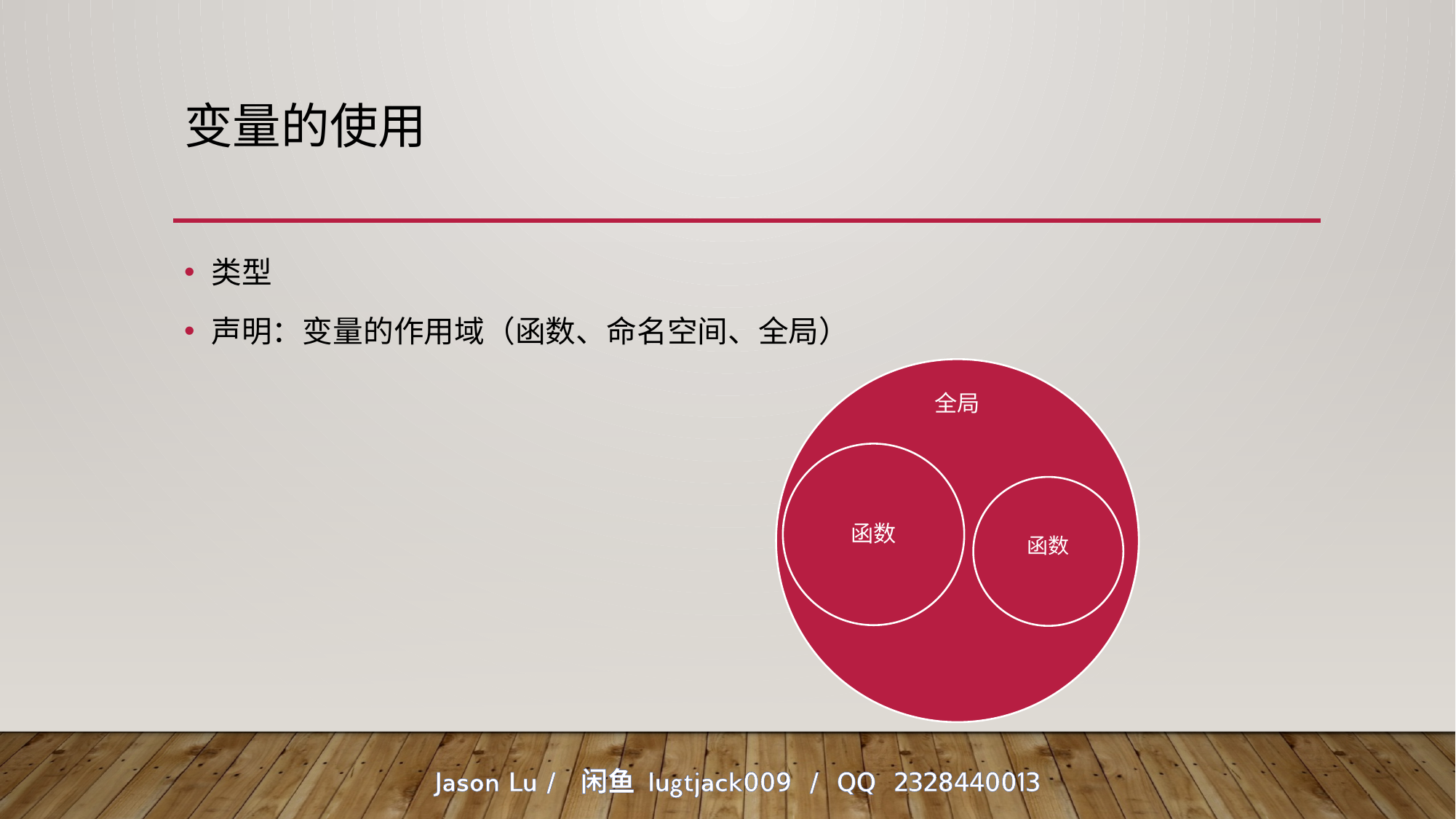

# 变量的使用
类型
声明：变量的作用域（函数、命名空间、全局）

全局

函数
函数